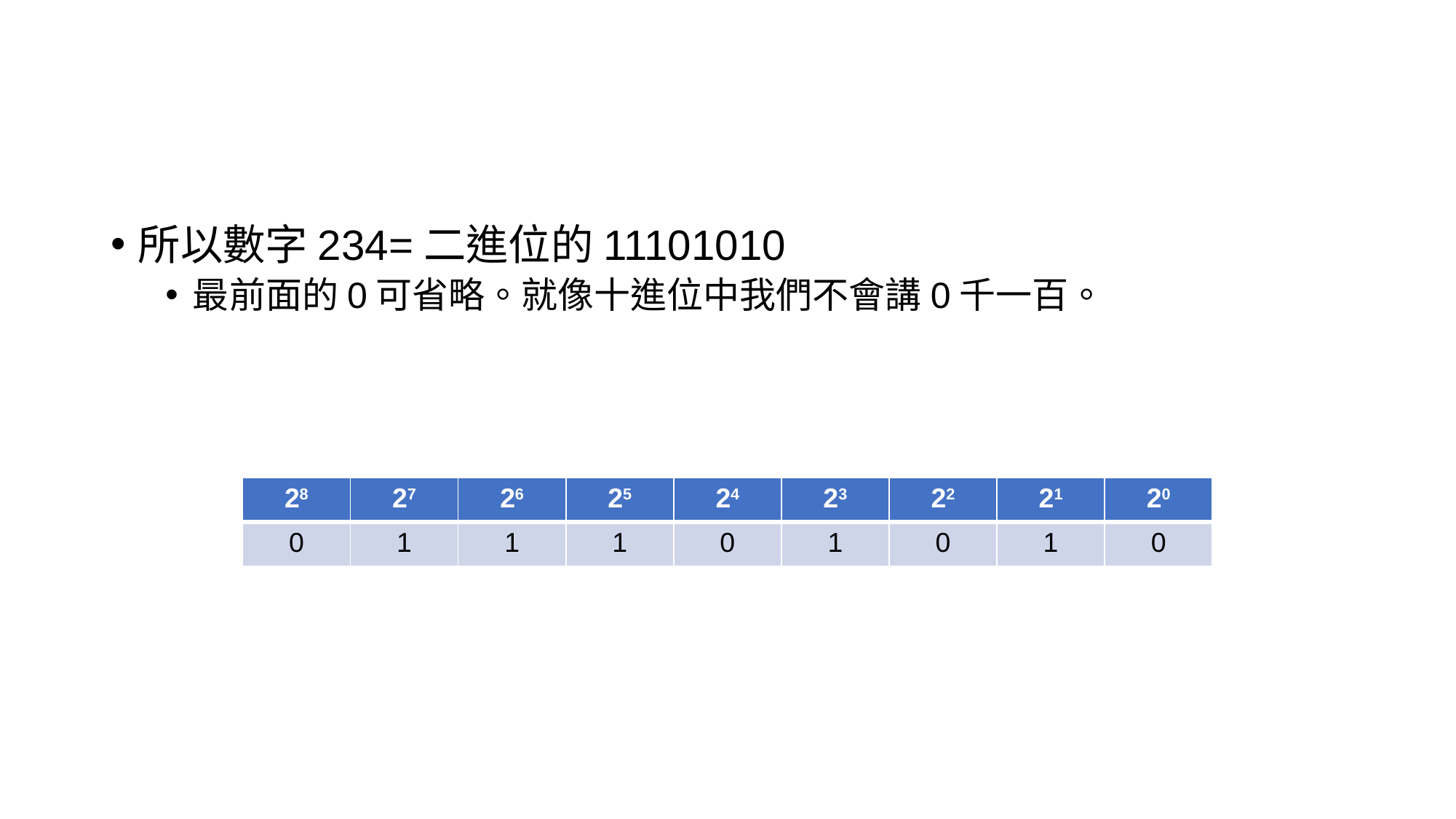

#
所以數字234=二進位的11101010
最前面的0可省略。就像十進位中我們不會講0千一百。
| 28 | 27 | 26 | 25 | 24 | 23 | 22 | 21 | 20 |
| --- | --- | --- | --- | --- | --- | --- | --- | --- |
| 0 | 1 | 1 | 1 | 0 | 1 | 0 | 1 | 0 |